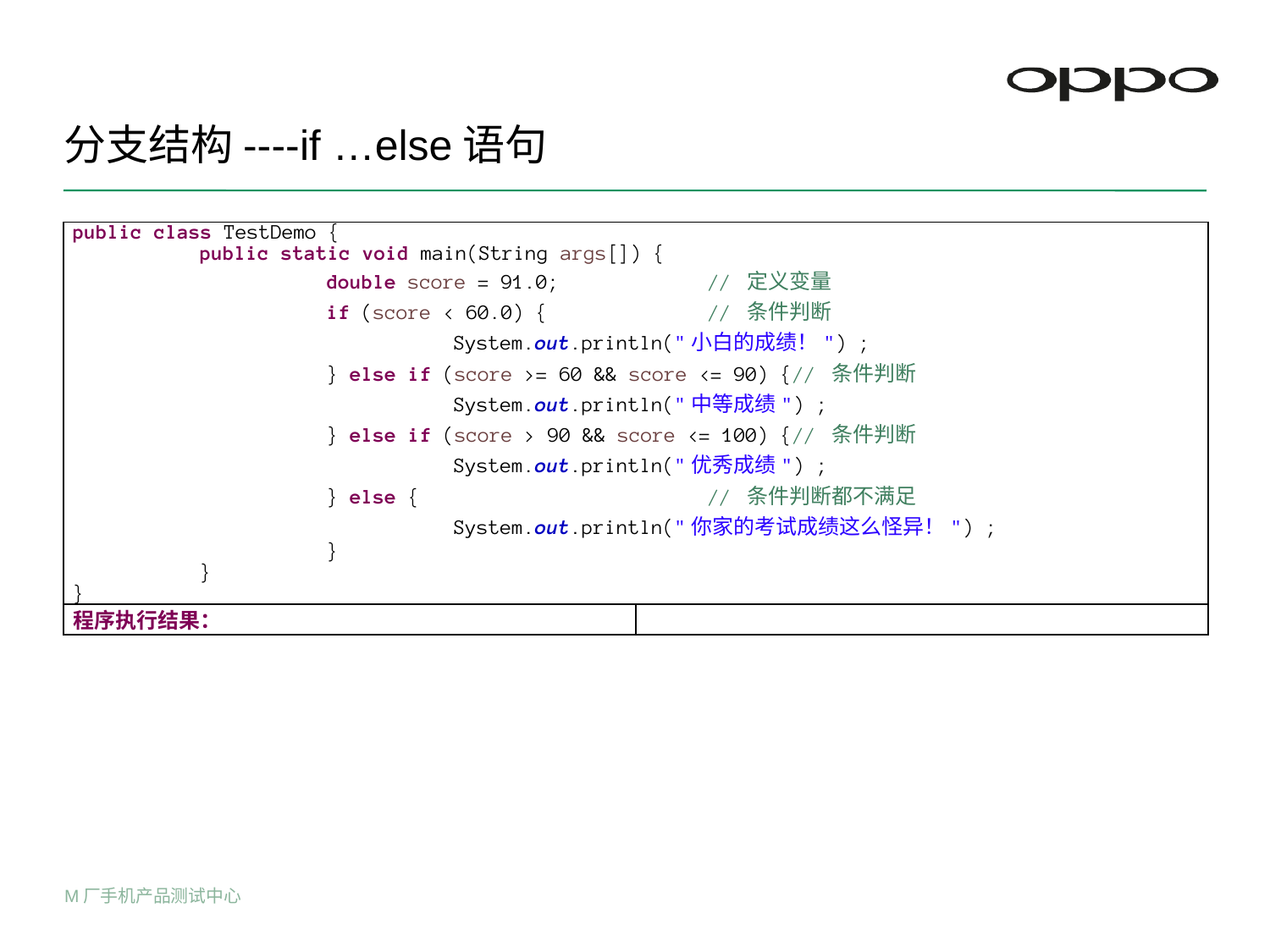

# 分支结构----if …else语句
| public class TestDemo { public static void main(String args[]) { double score = 91.0; // 定义变量 if (score < 60.0) { // 条件判断 System.out.println("小白的成绩！") ; } else if (score >= 60 && score <= 90) {// 条件判断 System.out.println("中等成绩") ; } else if (score > 90 && score <= 100) {// 条件判断 System.out.println("优秀成绩") ; } else { // 条件判断都不满足 System.out.println("你家的考试成绩这么怪异！") ; } } } |  |
| --- | --- |
| 程序执行结果： |  |
M厂手机产品测试中心
16